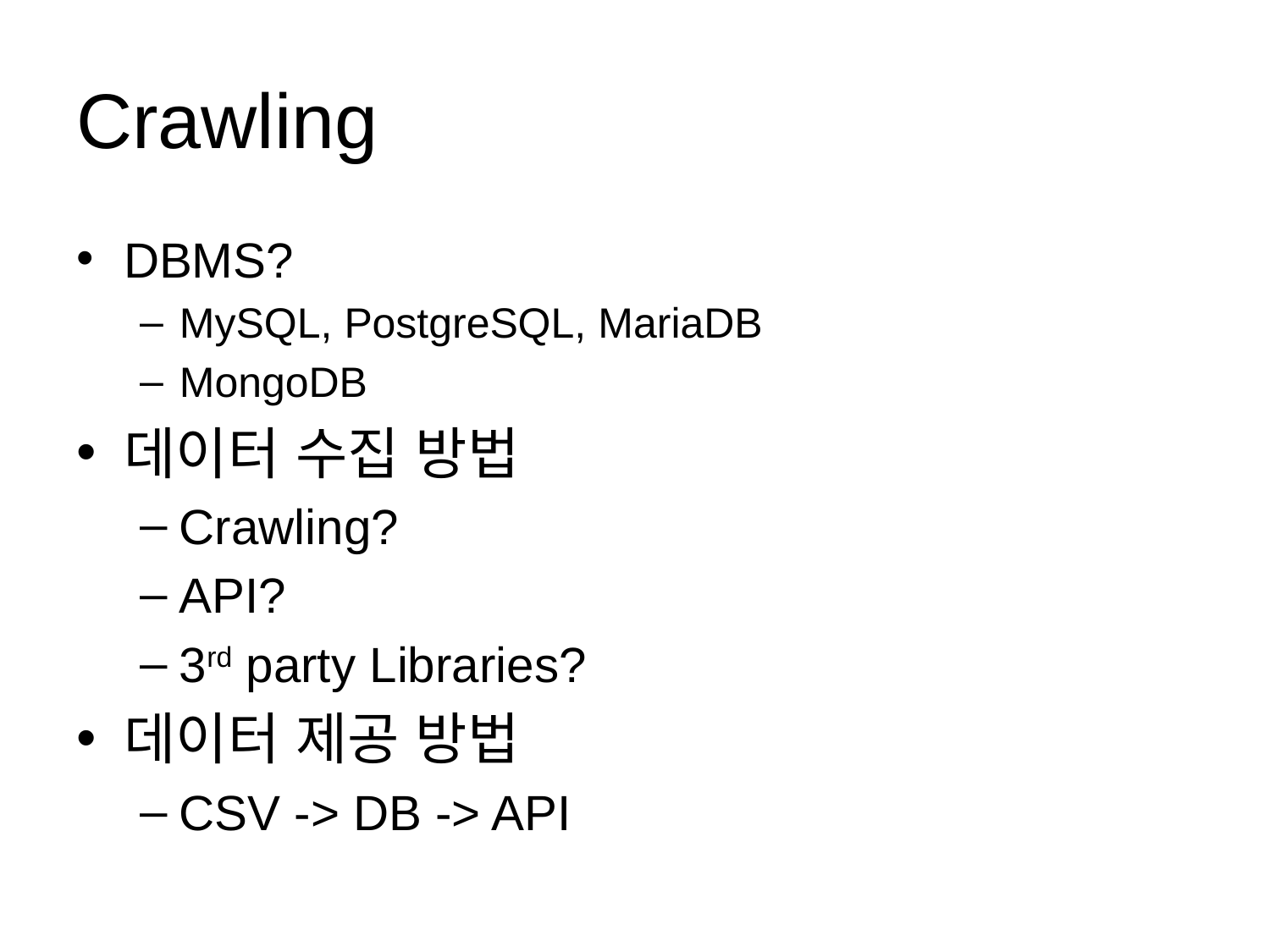

# Crawling
DBMS?
MySQL, PostgreSQL, MariaDB
MongoDB
데이터 수집 방법
Crawling?
API?
3rd party Libraries?
데이터 제공 방법
CSV -> DB -> API